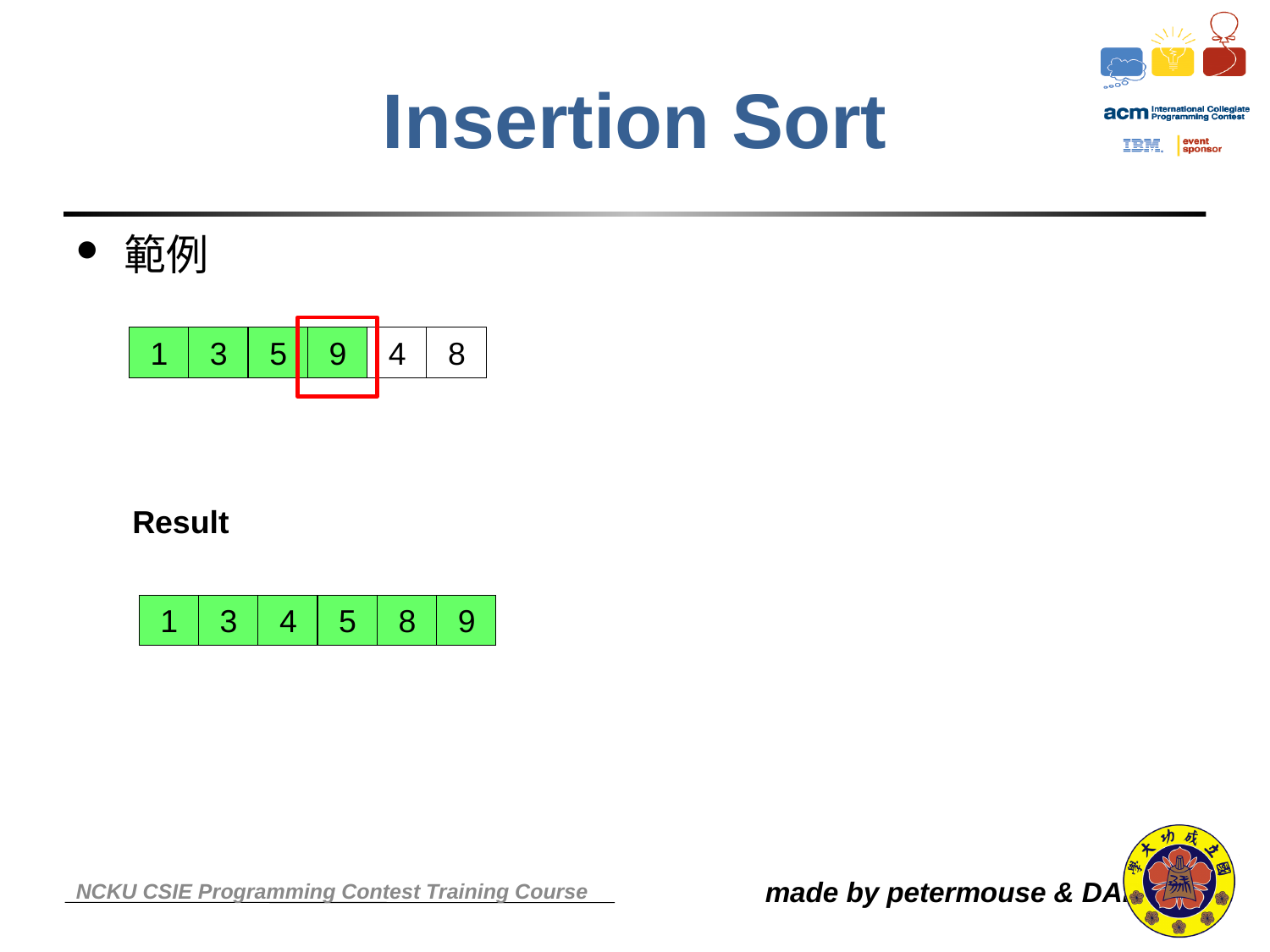

Insertion Sort
範例

 1
 3
 5
 9
 4
 8
Result
 1
 3
 4
 5
 8
 9